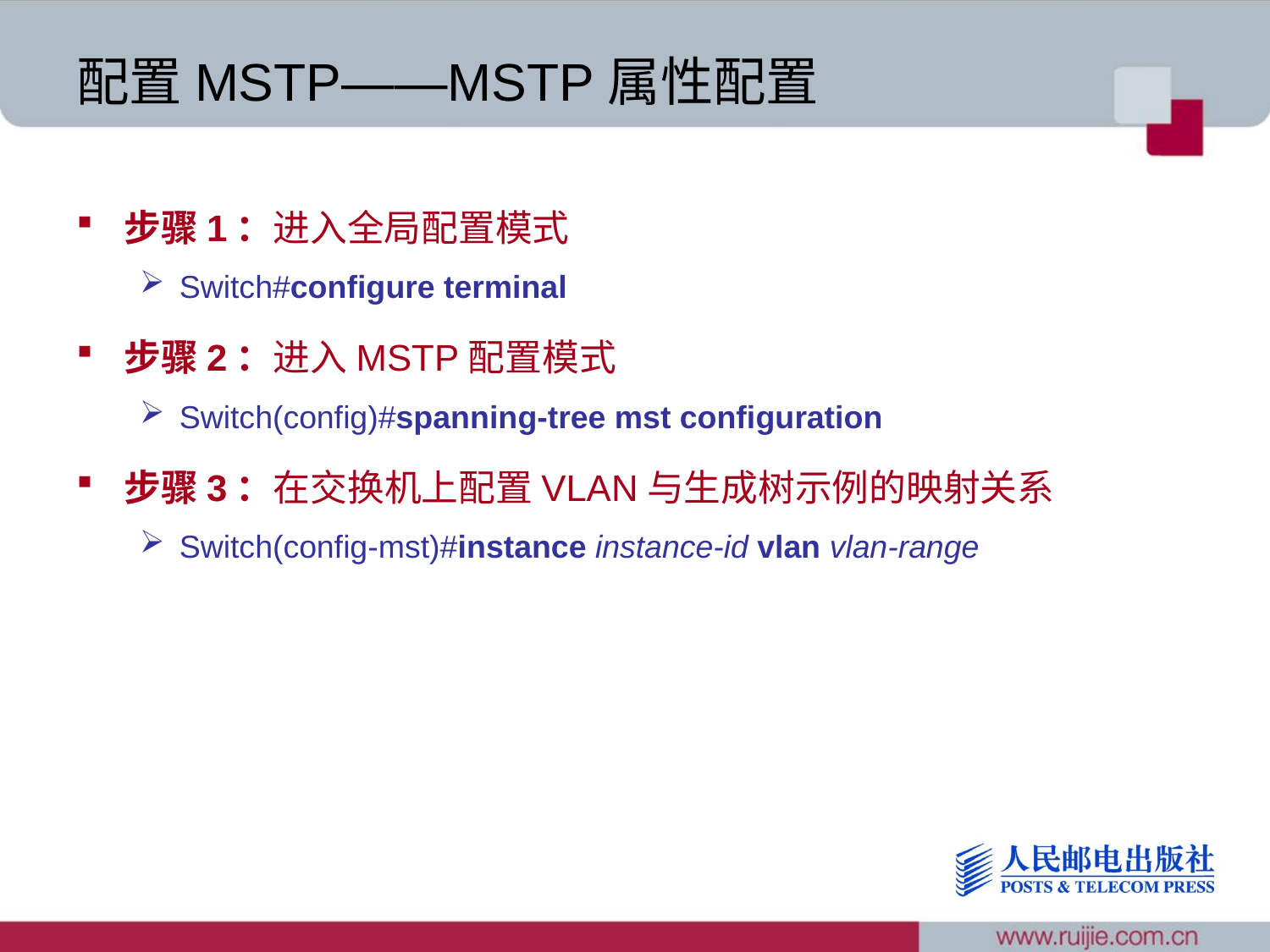

# 配置MSTP——MSTP属性配置
步骤1：进入全局配置模式
Switch#configure terminal
步骤2：进入MSTP配置模式
Switch(config)#spanning-tree mst configuration
步骤3：在交换机上配置VLAN与生成树示例的映射关系
Switch(config-mst)#instance instance-id vlan vlan-range